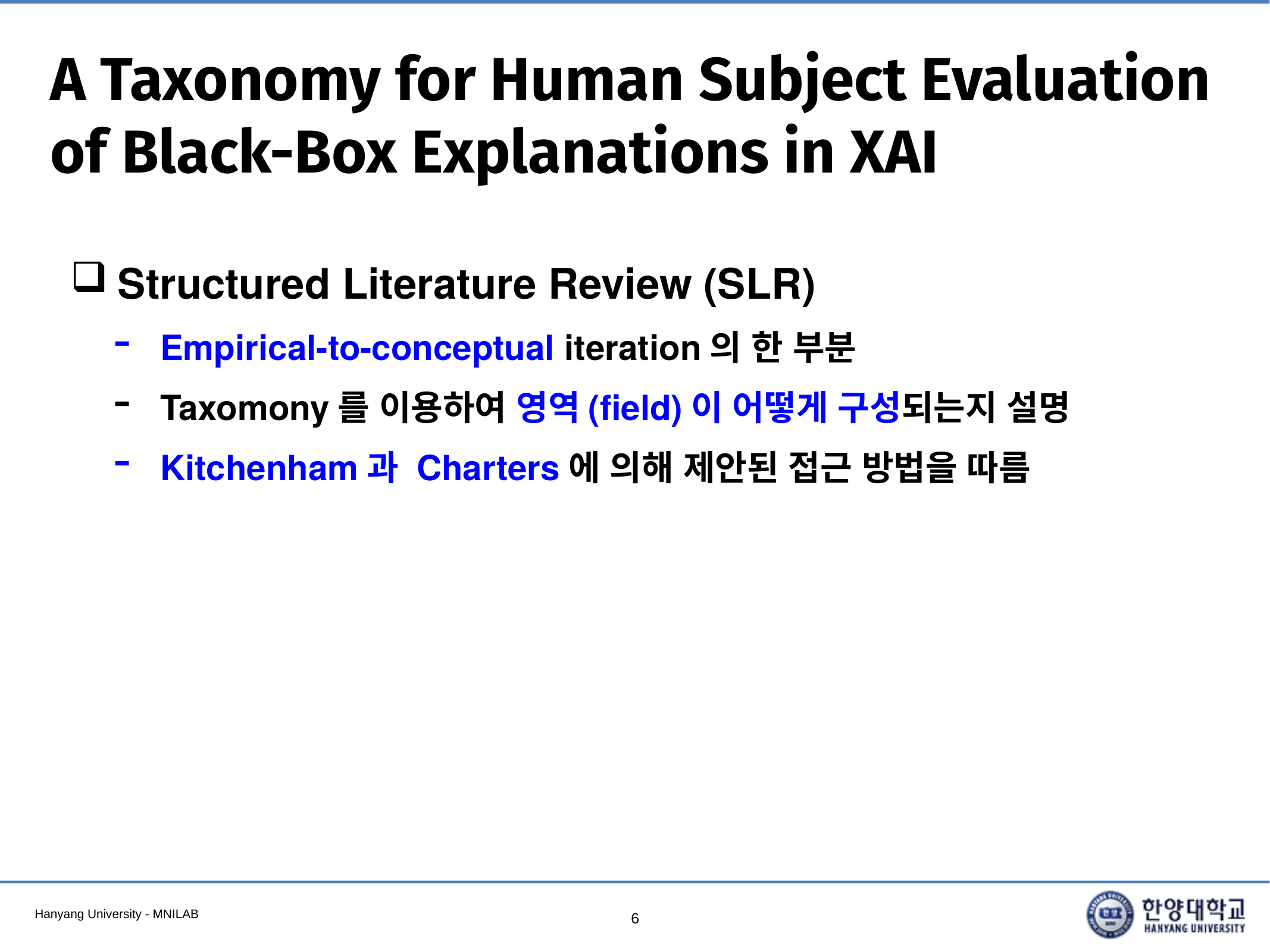

# A Taxonomy for Human Subject Evaluation of Black-Box Explanations in XAI
Structured Literature Review (SLR)
Empirical-to-conceptual iteration의 한 부분
Taxomony를 이용하여 영역(field)이 어떻게 구성되는지 설명
Kitchenham과 Charters에 의해 제안된 접근 방법을 따름
6